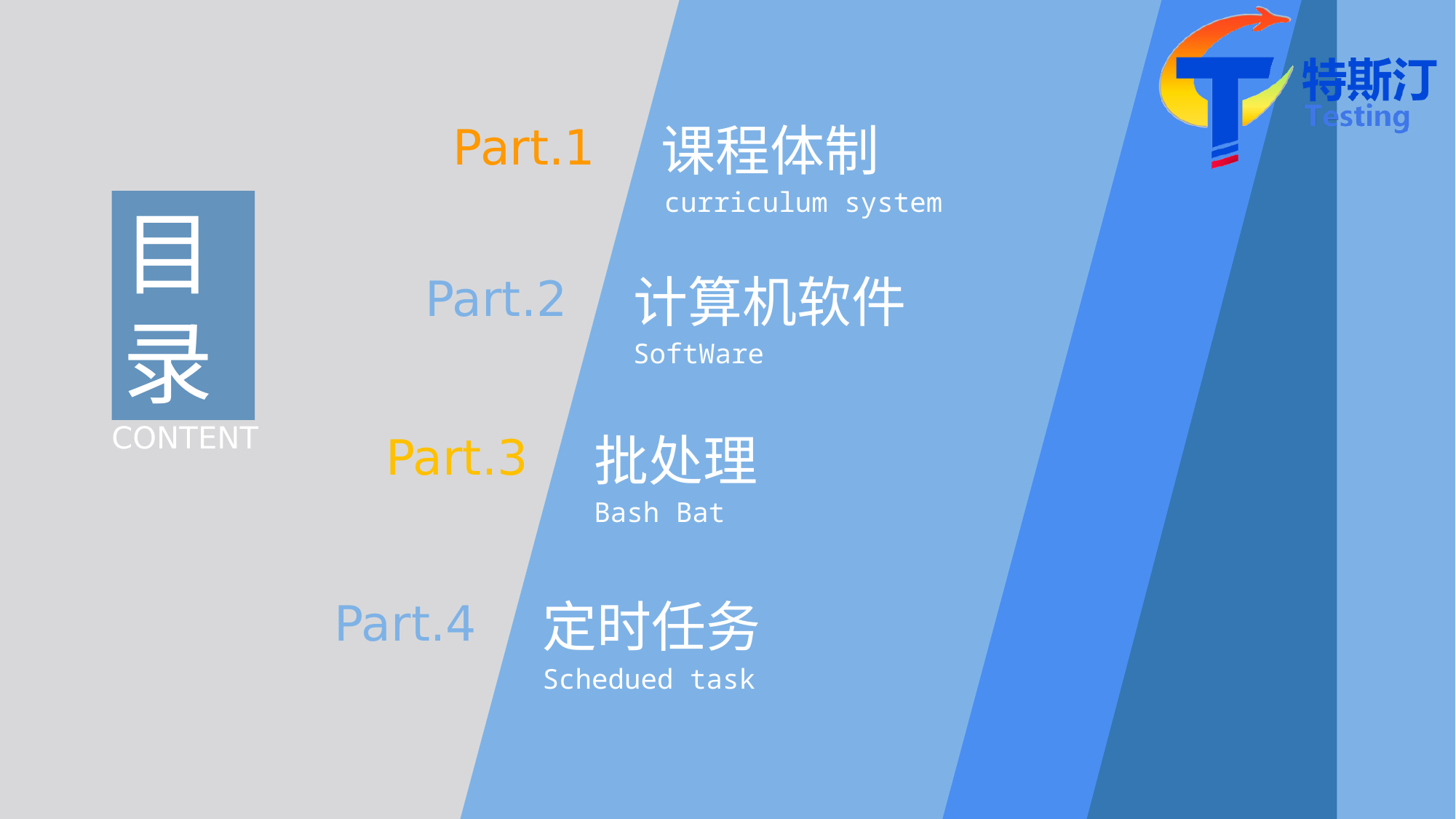

Part.1
课程体制
curriculum system
目
录
CONTENT
Part.2
计算机软件
SoftWare
Part.3
批处理
Bash Bat
Part.4
定时任务
Schedued task